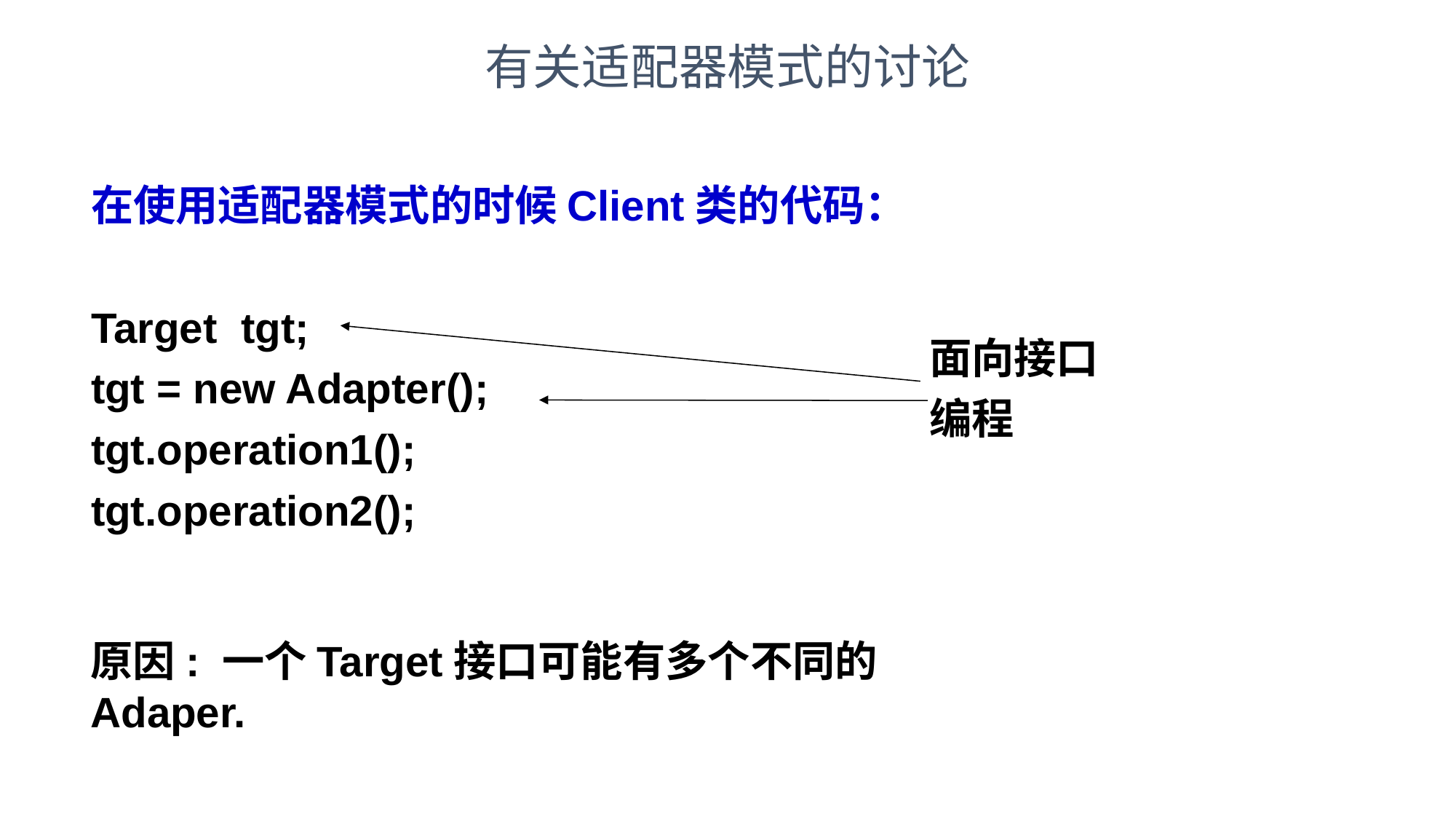

有关适配器模式的讨论
在使用适配器模式的时候Client类的代码：

Target  tgt;
tgt = new Adapter();
tgt.operation1();
tgt.operation2();

面向接口
编程

原因: 一个Target接口可能有多个不同的Adaper.
31